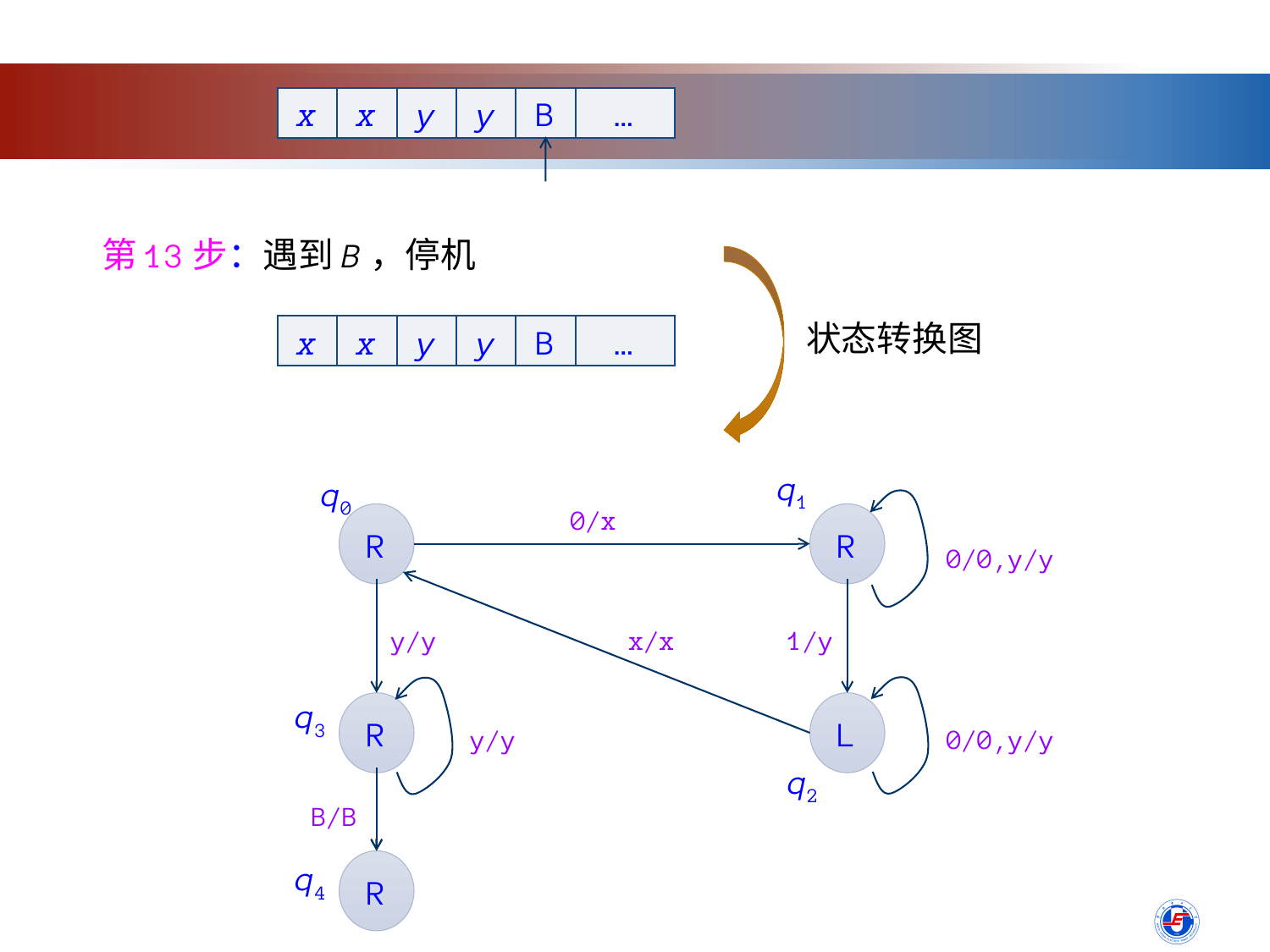

x
x
y
y
B
…

第13步：遇到B，停机
x
x
y
B
…
y

状态转换图
q1
q0

0/x
R
R
0/0,y/y
y/y
x/x
1/y

q3
R
L
y/y
0/0,y/y
q2
B/B
q4
R